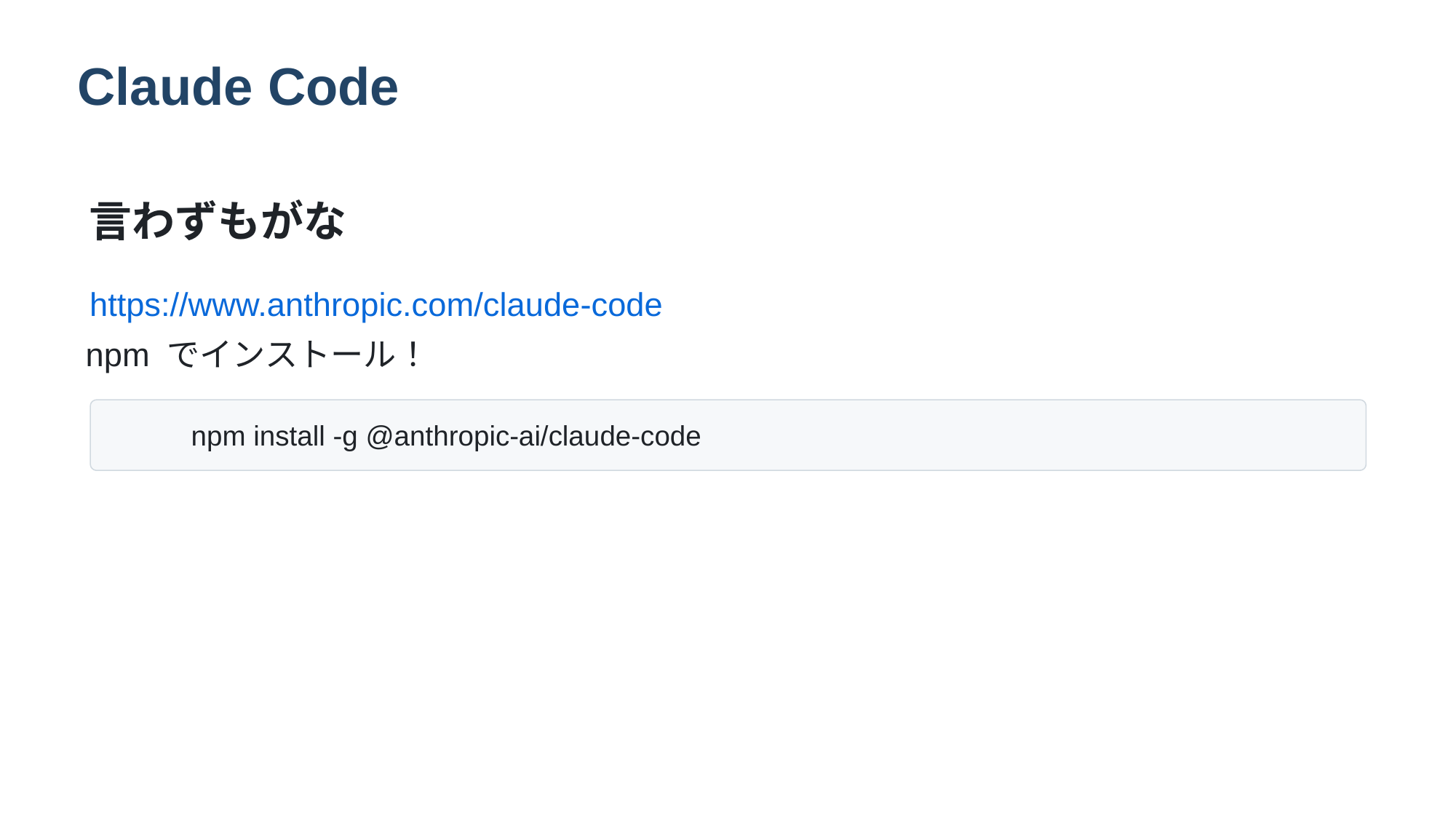

Claude Code
⾔わずもがな
https://www.anthropic.com/claude-code
npm でインストール！

npm install -g @anthropic-ai/claude-code